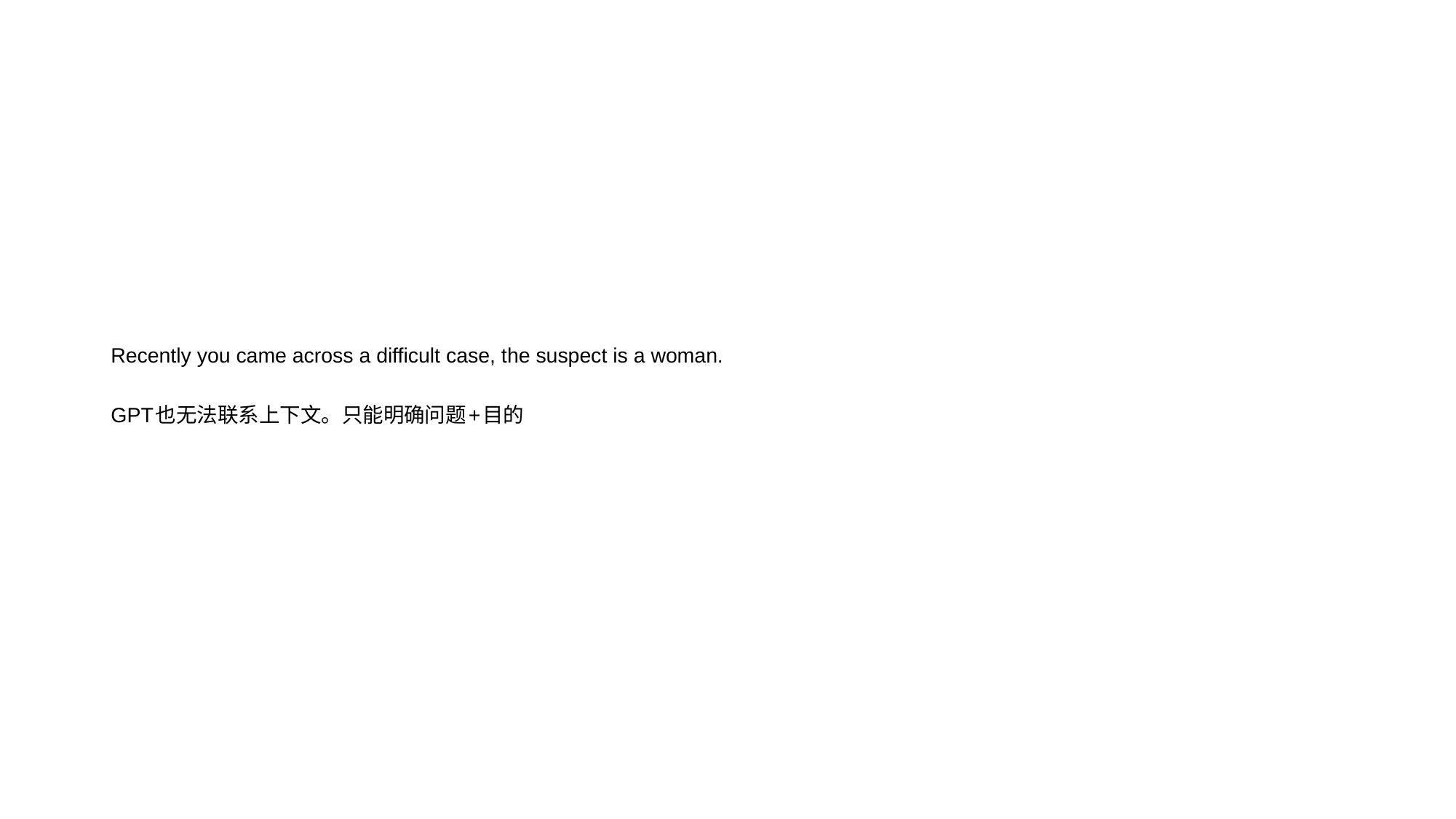

# Recently you came across a difficult case, the suspect is a woman. GPT也无法联系上下文。只能明确问题+目的